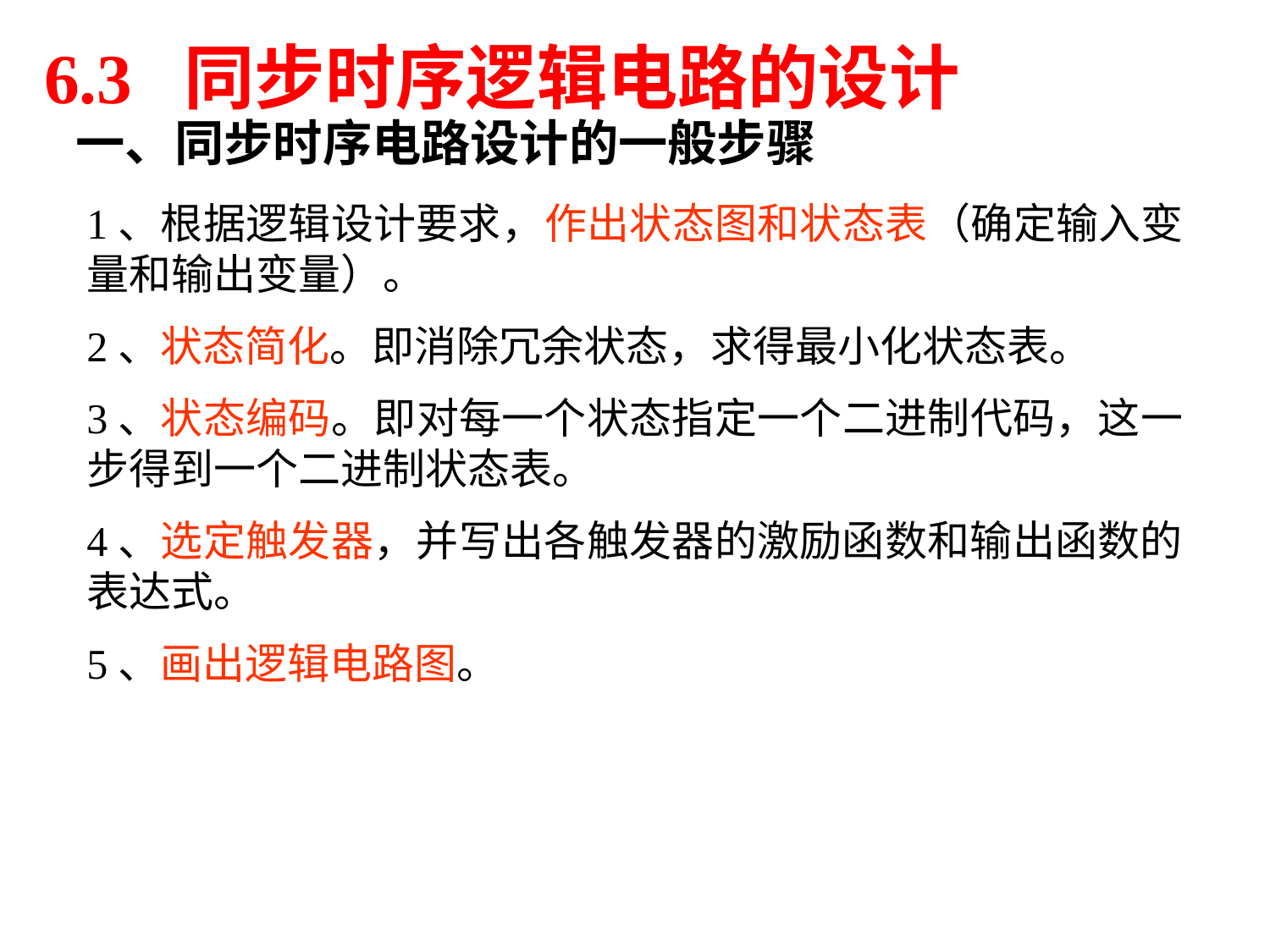

6.3  同步时序逻辑电路的设计
一、同步时序电路设计的一般步骤
1、根据逻辑设计要求，作出状态图和状态表（确定输入变量和输出变量）。
2、状态简化。即消除冗余状态，求得最小化状态表。
3、状态编码。即对每一个状态指定一个二进制代码，这一步得到一个二进制状态表。
4、选定触发器，并写出各触发器的激励函数和输出函数的表达式。
5、画出逻辑电路图。